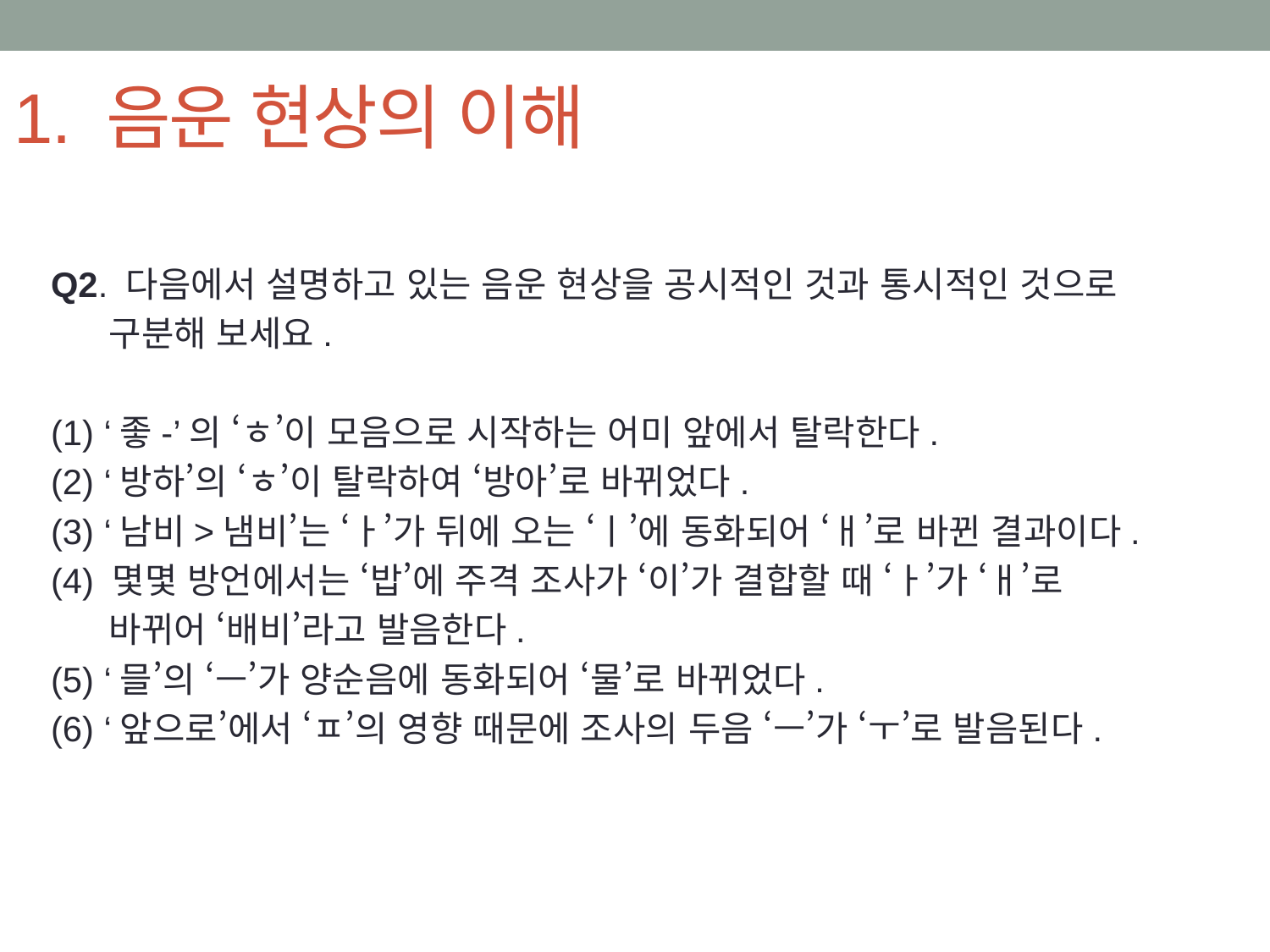

# 1. 음운 현상의 이해

Q2. 다음에서 설명하고 있는 음운 현상을 공시적인 것과 통시적인 것으로
     구분해 보세요.

(1) ‘좋-’의 ‘ㅎ’이 모음으로 시작하는 어미 앞에서 탈락한다.
(2) ‘방하’의 ‘ㅎ’이 탈락하여 ‘방아’로 바뀌었다.
(3) ‘남비>냄비’는 ‘ㅏ’가 뒤에 오는 ‘ㅣ’에 동화되어 ‘ㅐ’로 바뀐 결과이다.
(4) 몇몇 방언에서는 ‘밥’에 주격 조사가 ‘이’가 결합할 때 ‘ㅏ’가 ‘ㅐ’로
     바뀌어 ‘배비’라고 발음한다.
(5) ‘믈’의 ‘ㅡ’가 양순음에 동화되어 ‘물’로 바뀌었다.
(6) ‘앞으로’에서 ‘ㅍ’의 영향 때문에 조사의 두음 ‘ㅡ’가 ‘ㅜ’로 발음된다.